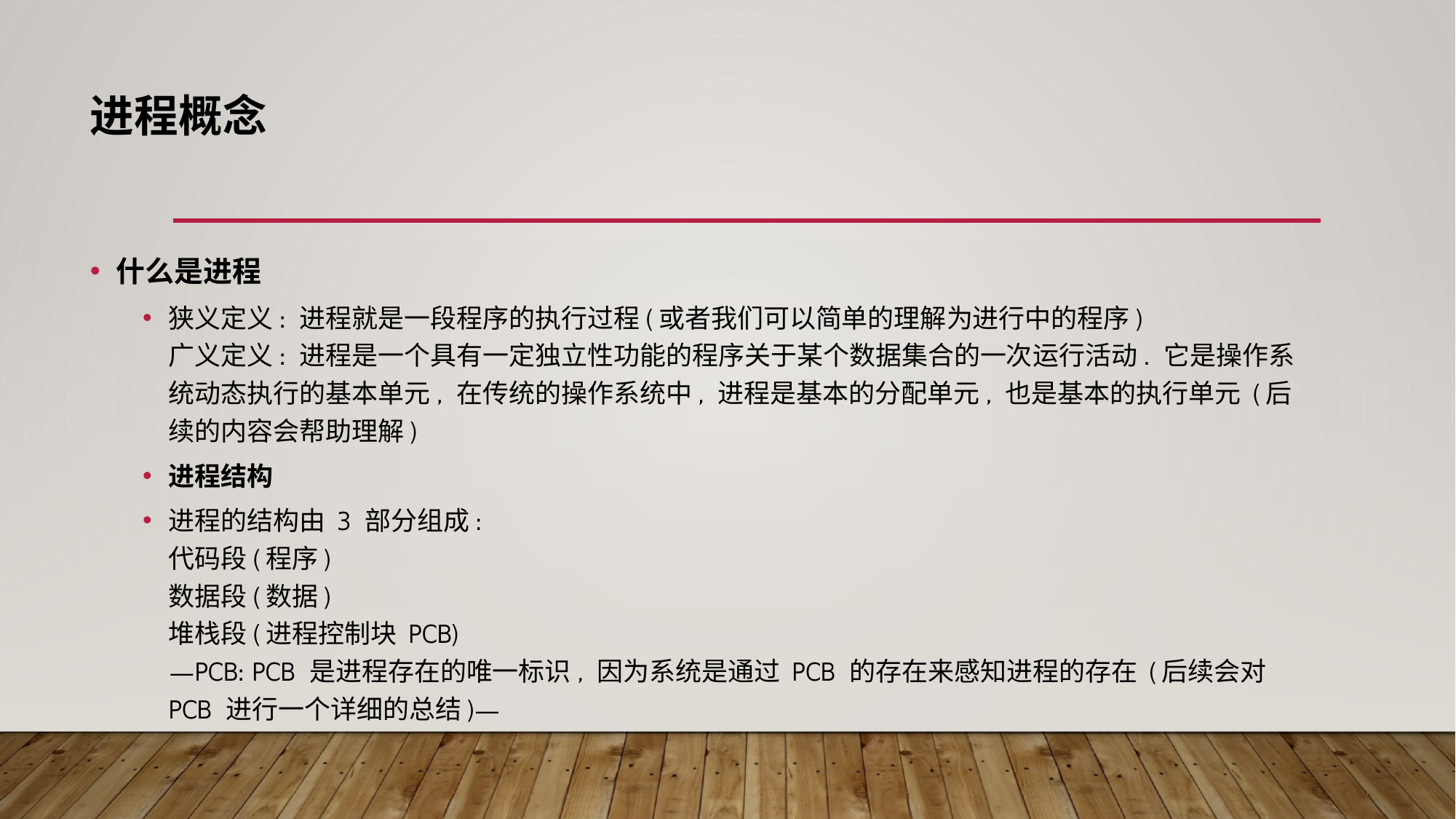

# 进程概念
什么是进程
狭义定义: 进程就是一段程序的执行过程(或者我们可以简单的理解为进行中的程序)
广义定义: 进程是一个具有一定独立性功能的程序关于某个数据集合的一次运行活动. 它是操作系统动态执行的基本单元, 在传统的操作系统中, 进程是基本的分配单元, 也是基本的执行单元 (后续的内容会帮助理解)
进程结构
进程的结构由 3 部分组成:
代码段(程序)
数据段(数据)
堆栈段(进程控制块 PCB)
—PCB: PCB 是进程存在的唯一标识, 因为系统是通过 PCB 的存在来感知进程的存在 (后续会对 PCB 进行一个详细的总结)—